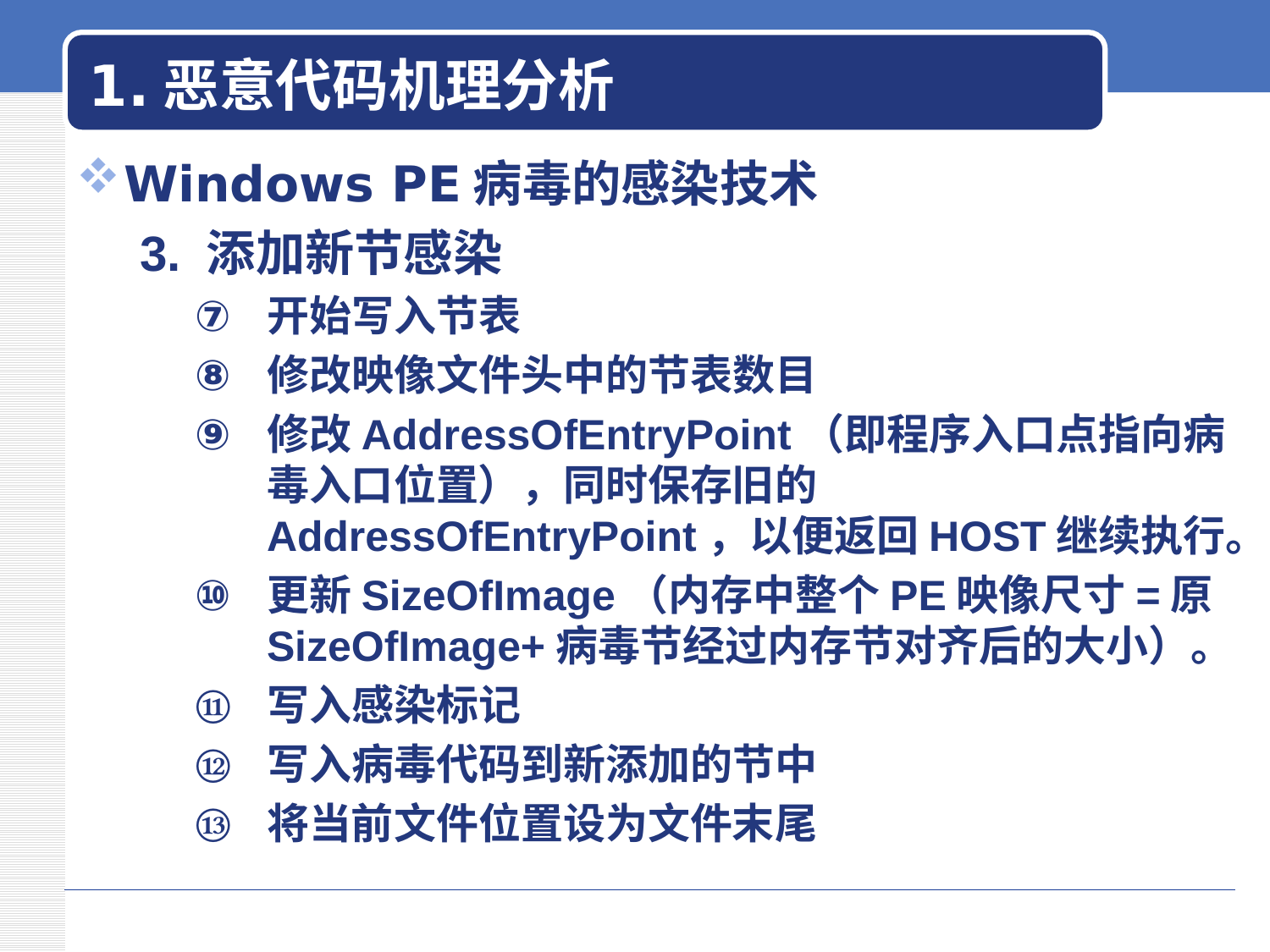

# 1.恶意代码机理分析
Windows PE病毒的感染技术
3. 添加新节感染
开始写入节表
修改映像文件头中的节表数目
修改AddressOfEntryPoint（即程序入口点指向病毒入口位置），同时保存旧的AddressOfEntryPoint，以便返回HOST继续执行。
更新SizeOfImage（内存中整个PE映像尺寸=原SizeOfImage+病毒节经过内存节对齐后的大小）。
写入感染标记
写入病毒代码到新添加的节中
将当前文件位置设为文件末尾